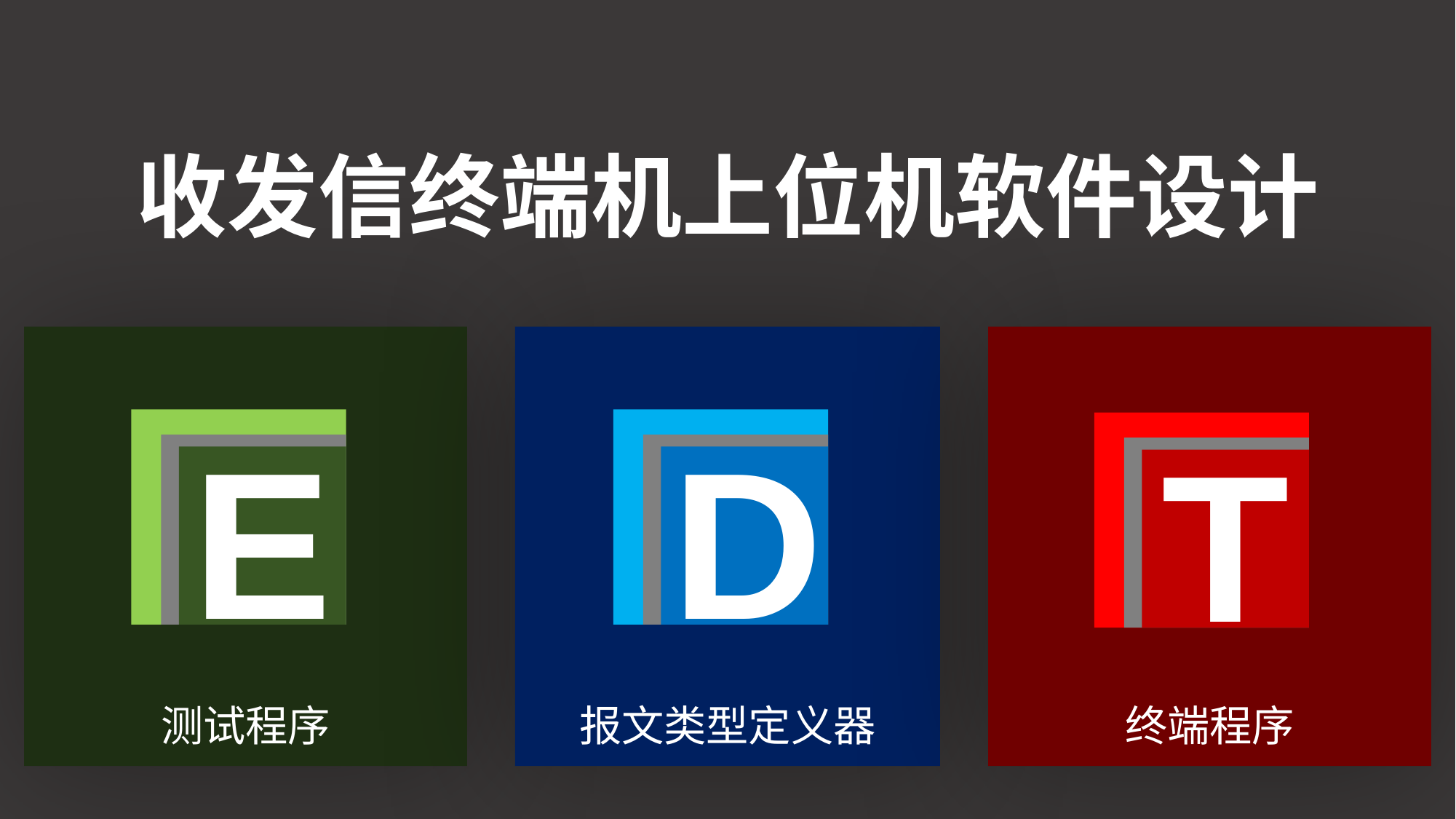

收发信终端机上位机软件设计

E
D
T
测试程序
报文类型定义器
终端程序